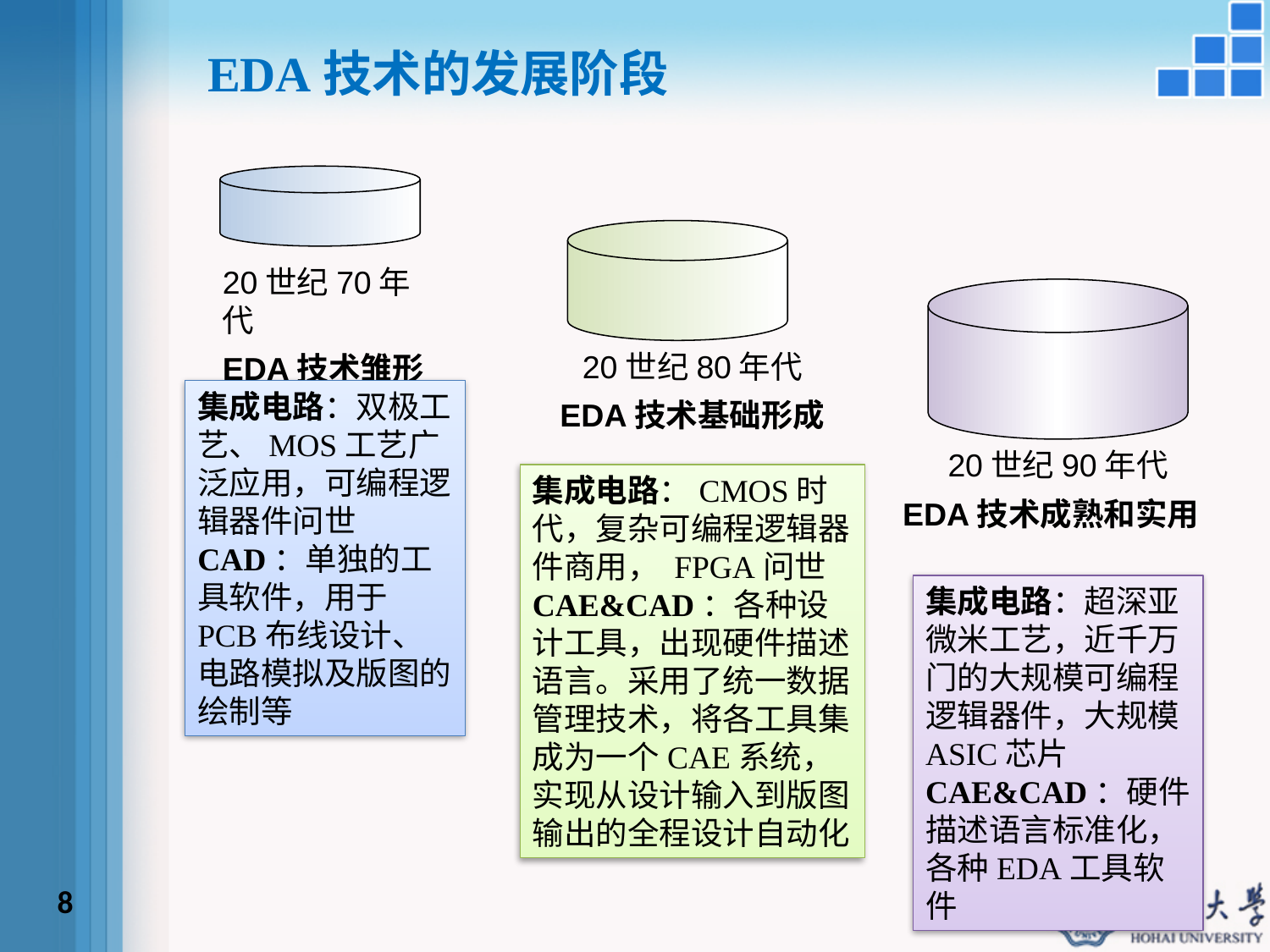

EDA技术的发展阶段

20世纪70年代
EDA技术雏形

20世纪80年代
EDA技术基础形成

20世纪90年代
EDA技术成熟和实用
集成电路：双极工艺、MOS工艺广泛应用，可编程逻辑器件问世
CAD：单独的工具软件，用于PCB布线设计、电路模拟及版图的绘制等
集成电路：CMOS时代，复杂可编程逻辑器件商用， FPGA问世
CAE&CAD：各种设计工具，出现硬件描述语言。采用了统一数据管理技术，将各工具集成为一个CAE系统，实现从设计输入到版图输出的全程设计自动化
集成电路：超深亚微米工艺，近千万门的大规模可编程逻辑器件，大规模ASIC芯片
CAE&CAD：硬件描述语言标准化，各种EDA工具软件
8